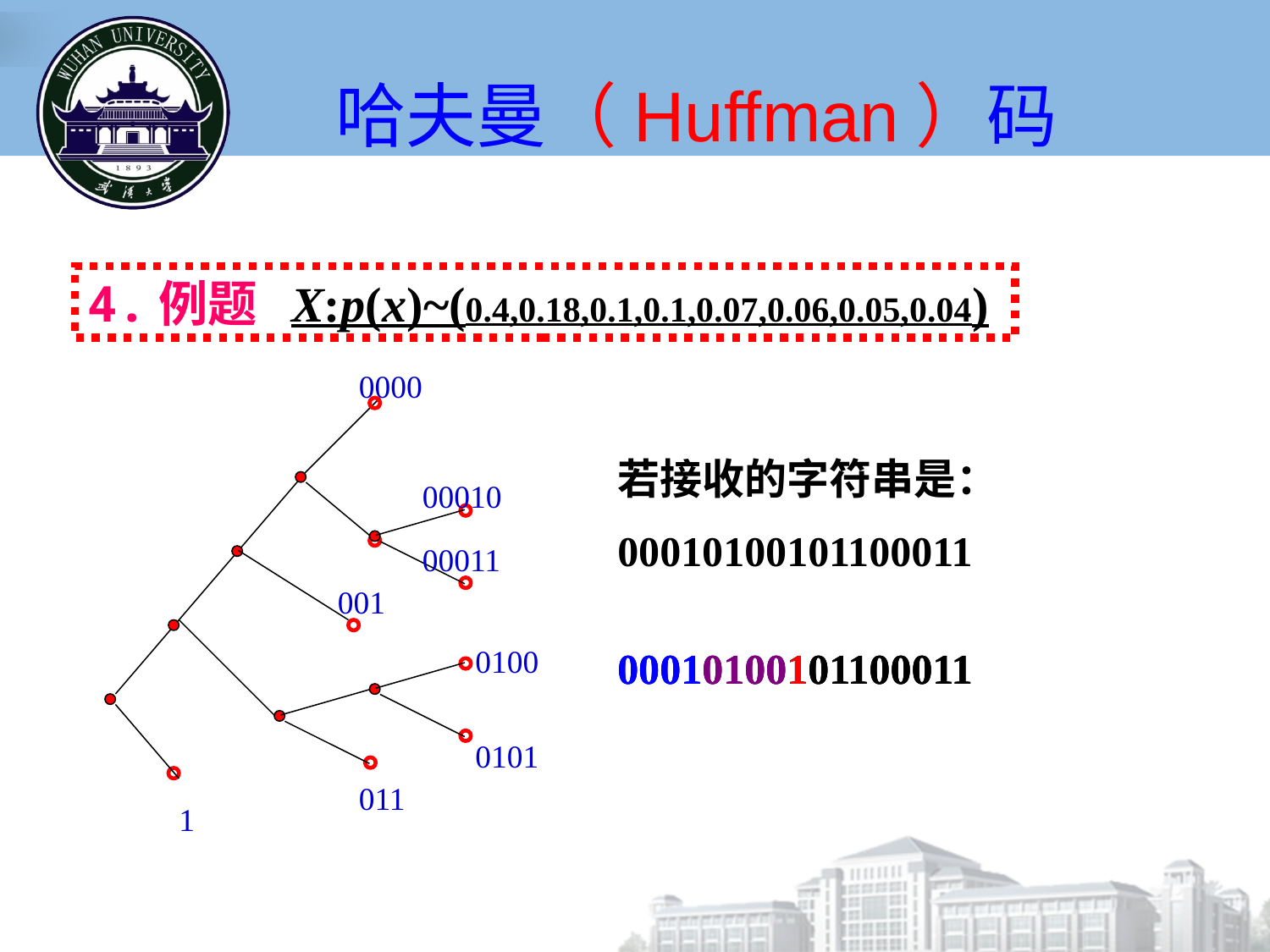

哈夫曼（Huffman）码
4.例题  X:p(x)~(0.4,0.18,0.1,0.1,0.07,0.06,0.05,0.04)
0000

00010

00011

001

0100

0101

011
1
若接收的字符串是：
00010100101100011
00010100101100011
00010100101100011
00010100101100011